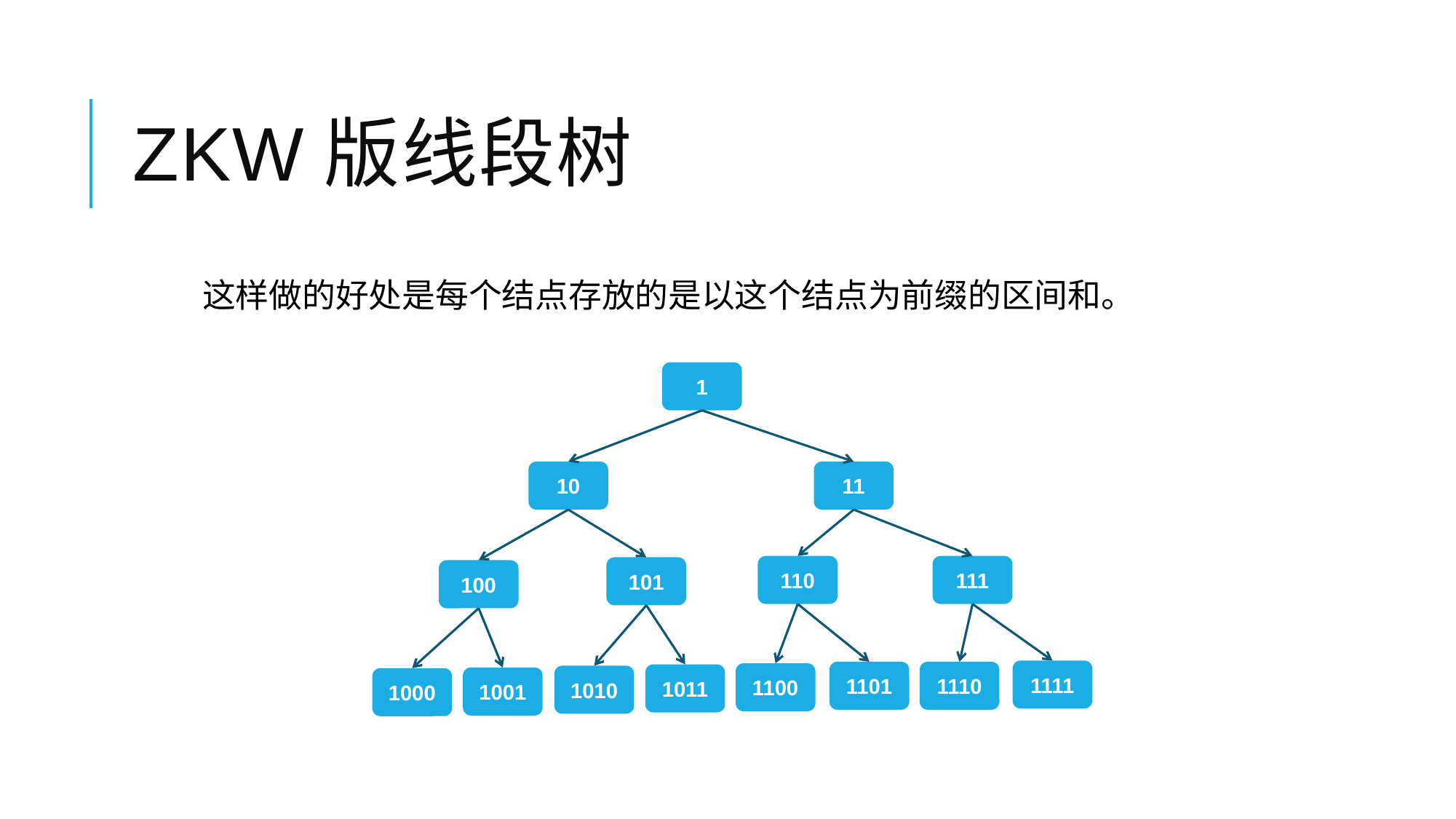

# ZKW版线段树
这样做的好处是每个结点存放的是以这个结点为前缀的区间和。
1
10
11
111
110
101
100
1111
1110
1101
1100
1011
1010
1001
1000